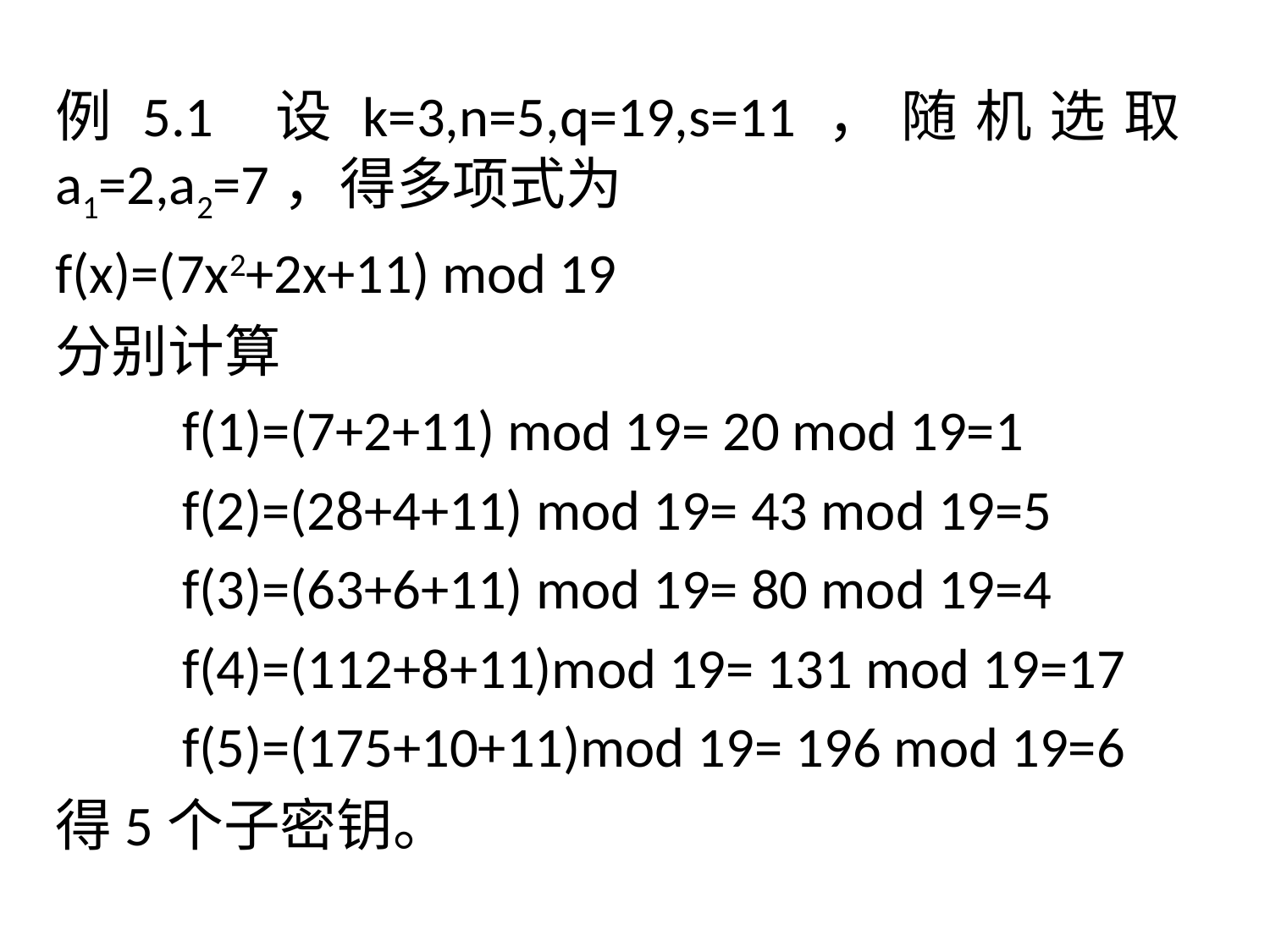

例5.1 设k=3,n=5,q=19,s=11，随机选取a1=2,a2=7，得多项式为
f(x)=(7x2+2x+11) mod 19
分别计算
	f(1)=(7+2+11) mod 19= 20 mod 19=1
	f(2)=(28+4+11) mod 19= 43 mod 19=5
	f(3)=(63+6+11) mod 19= 80 mod 19=4
	f(4)=(112+8+11)mod 19= 131 mod 19=17
	f(5)=(175+10+11)mod 19= 196 mod 19=6
得5个子密钥。